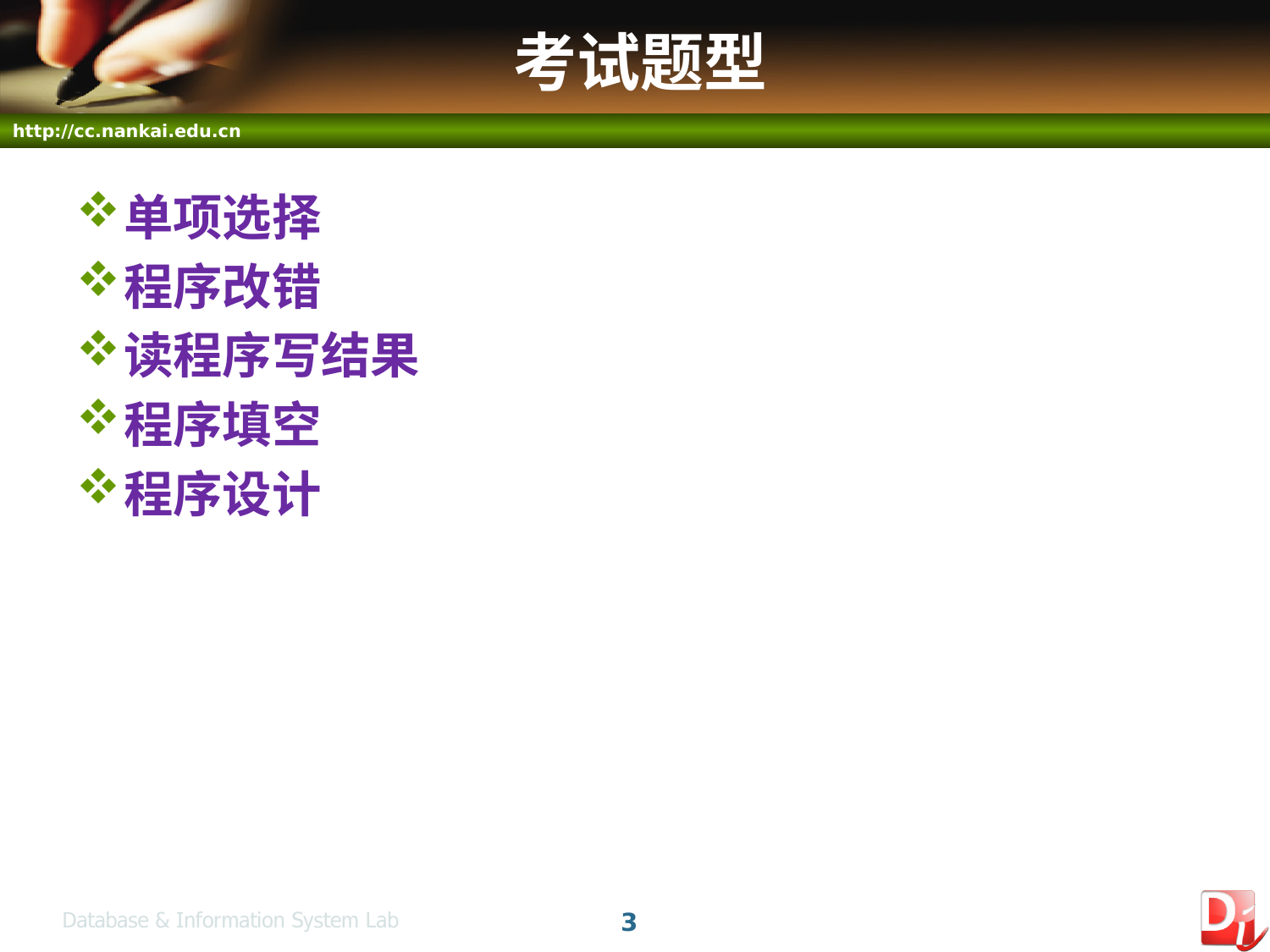

# 考试题型
单项选择
程序改错
读程序写结果
程序填空
程序设计
3
Database & Information System Lab